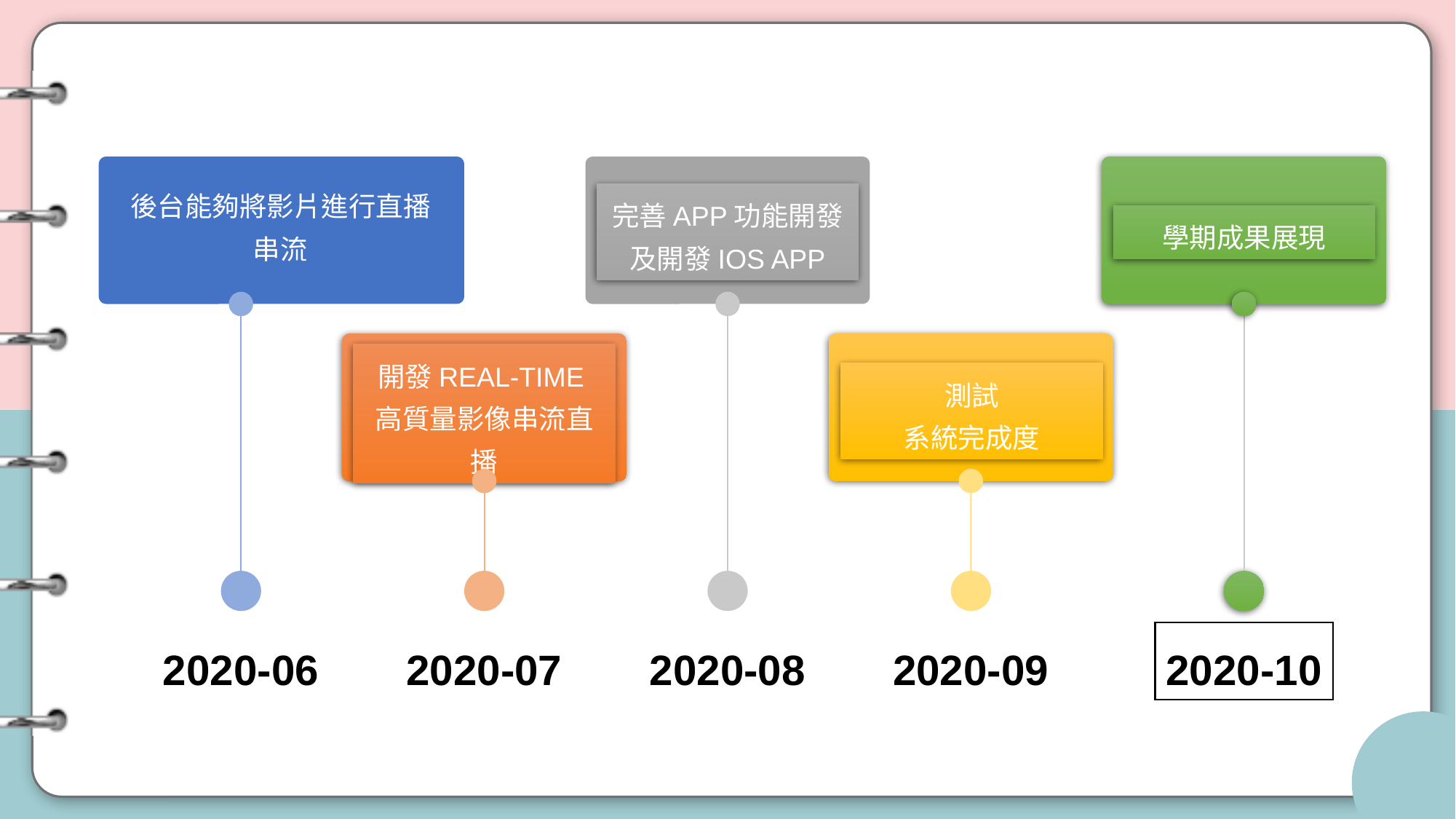

後台能夠將影片進行直播串流

完善APP功能開發及開發IOS APP

學期成果展現

開發REAL-TIME高質量影像串流直播

測試
系統完成度

2020-06
2020-07
2020-08
2020-09
2020-10